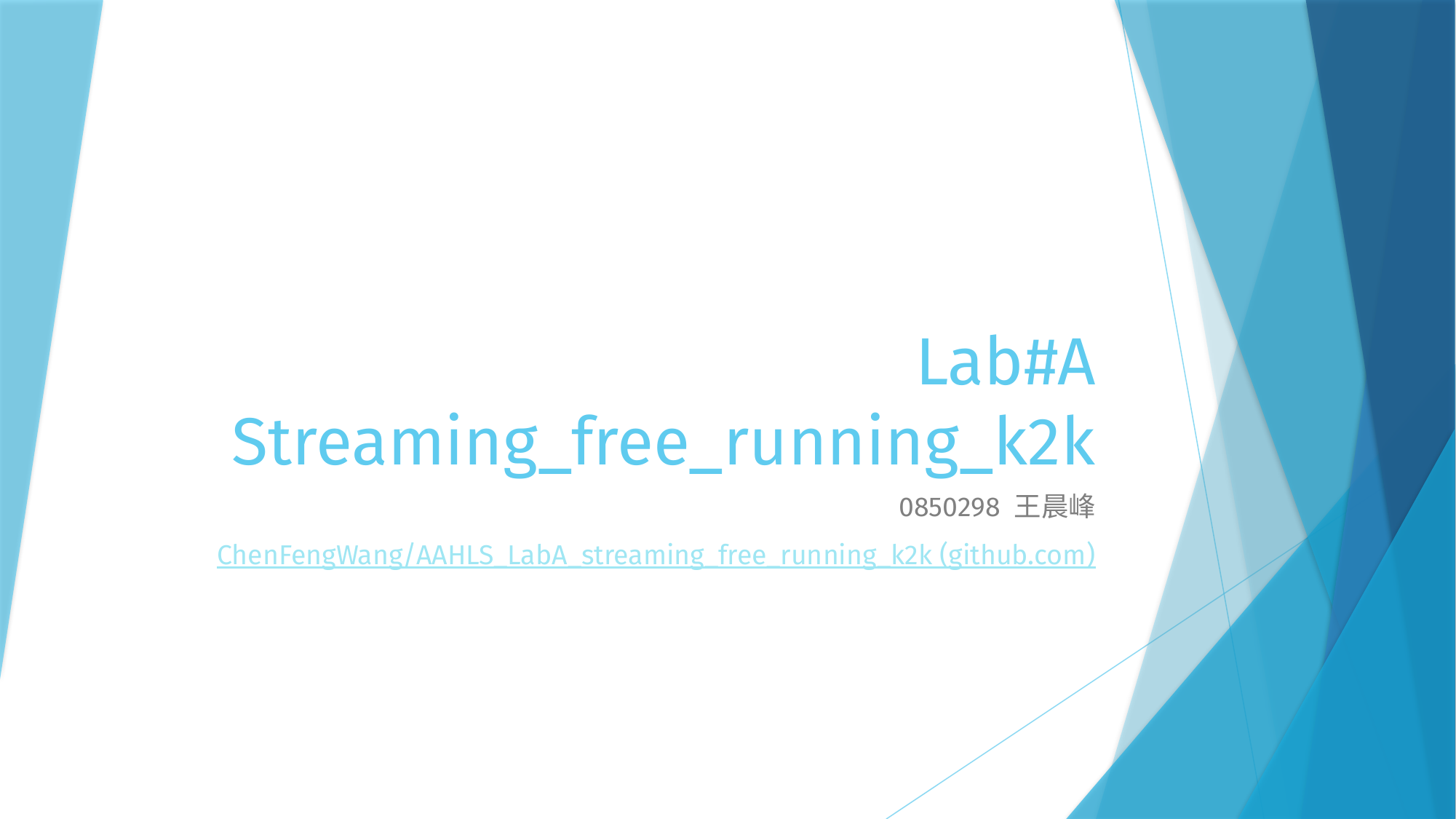

# Lab#A Streaming_free_running_k2k
0850298 王晨峰
ChenFengWang/AAHLS_LabA_streaming_free_running_k2k (github.com)